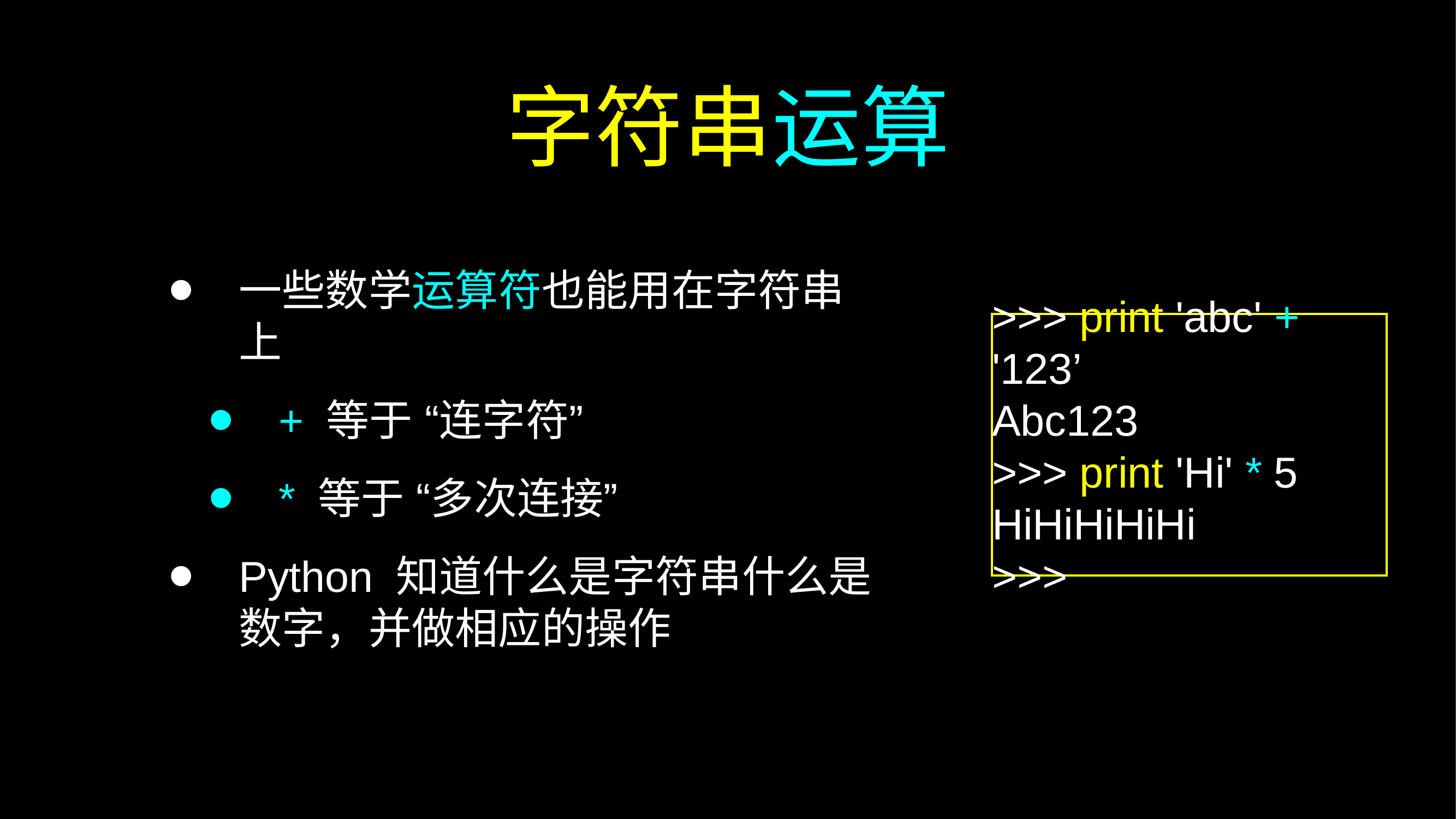

# 字符串运算
一些数学运算符也能用在字符串上
+ 等于 “连字符”
* 等于 “多次连接”
Python 知道什么是字符串什么是数字，并做相应的操作
>>> print 'abc' + '123’
Abc123
>>> print 'Hi' * 5
HiHiHiHiHi
>>>